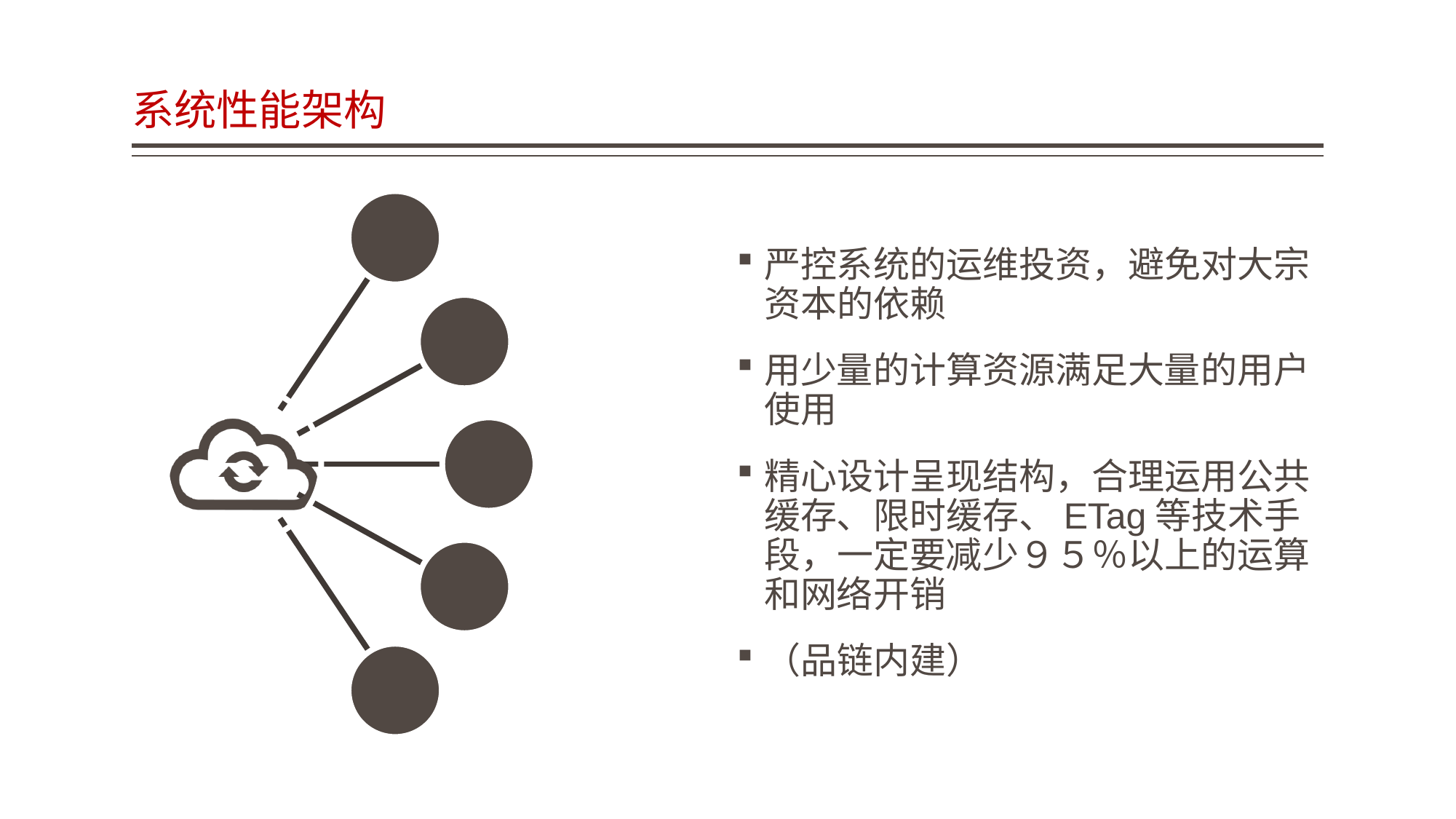

# 系统性能架构

严控系统的运维投资，避免对大宗资本的依赖
用少量的计算资源满足大量的用户使用
精心设计呈现结构，合理运用公共缓存、限时缓存、ETag等技术手段，一定要减少９５％以上的运算和网络开销
（品链内建）